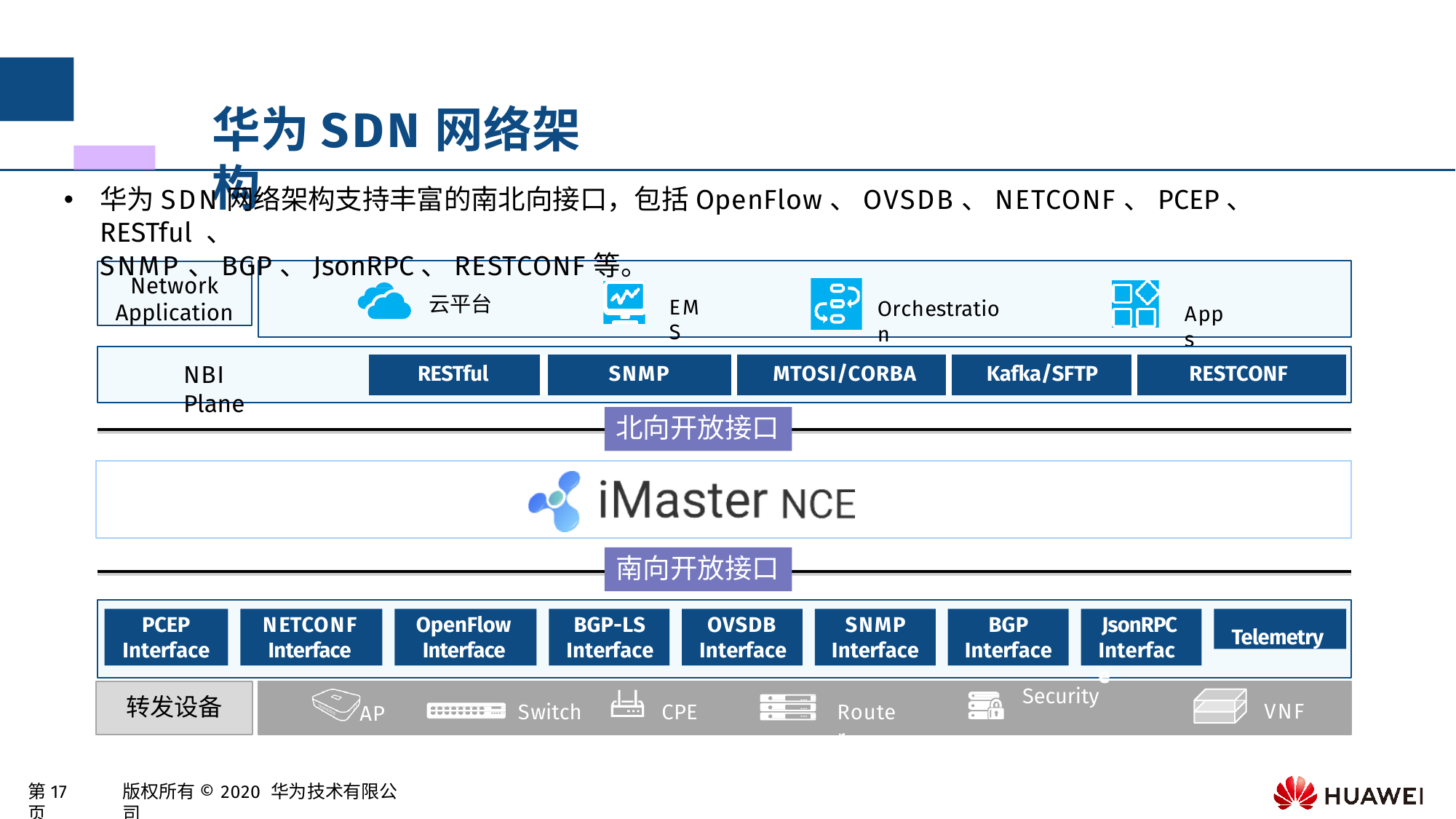

# 华为SDN网络架构

华为SDN网络架构支持丰富的南北向接口，包括OpenFlow、OVSDB、NETCONF、PCEP、 RESTful 、
SNMP、BGP、JsonRPC、RESTCONF等。
Network
Application

云平台
EMS
Orchestration
Apps

| RESTful | SNMP | MTOSI/CORBA | Kafka/SFTP | RESTCONF |
| --- | --- | --- | --- | --- |
NBI Plane

北向开放接口

南向开放接口

Telemetry
PCEP
Interface
NETCONF
Interface
OpenFlow
Interface
BGP-LS
Interface
OVSDB
Interface
SNMP
Interface
BGP
Interface
JsonRPC
Interface

Security  Gateway

转发设备

VNF
Switch
CPE
Router
AP

第17页
版权所有© 2020 华为技术有限公司